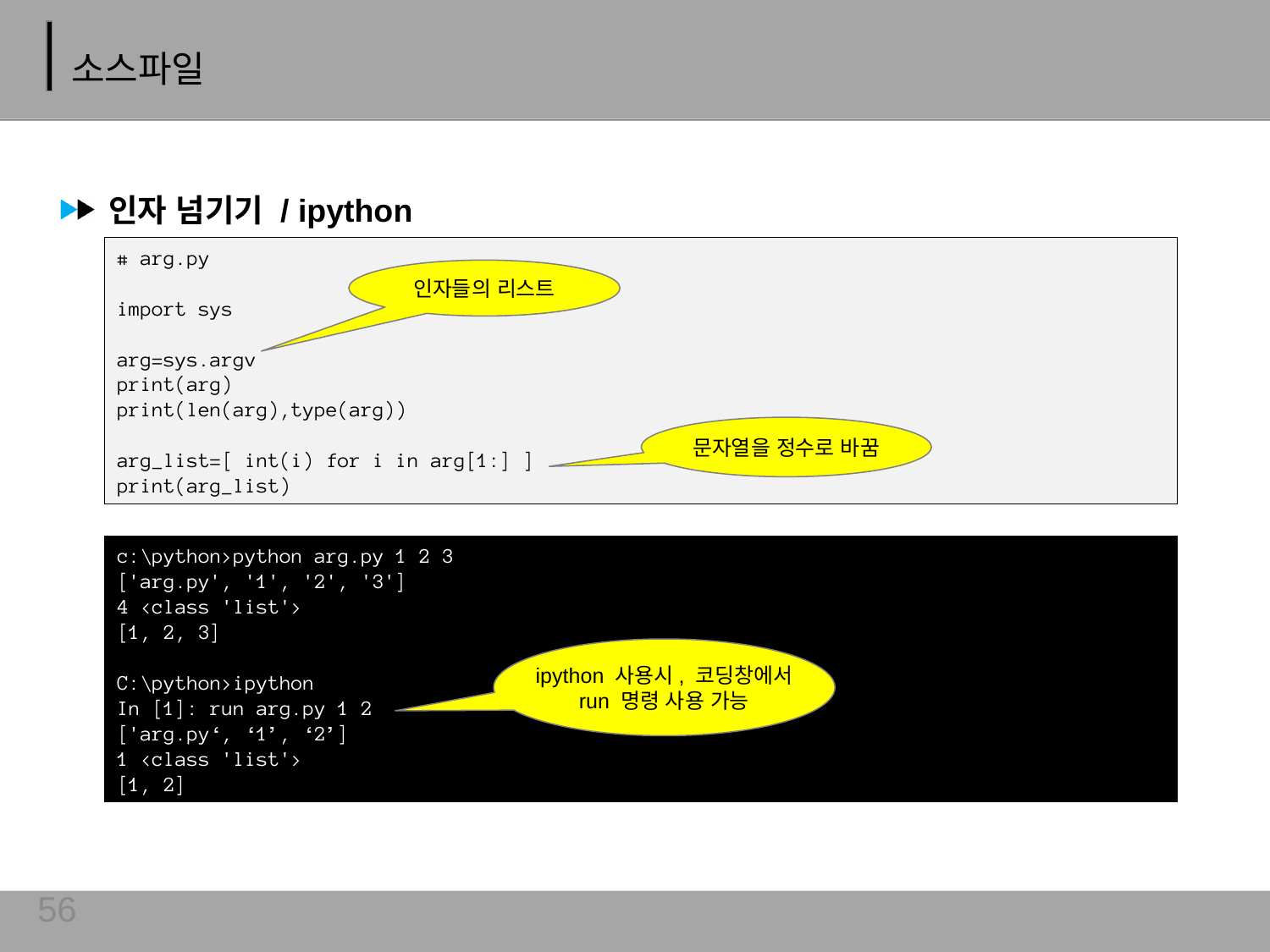

# 소스파일
인자 넘기기 / ipython
# arg.py

import sys

arg=sys.argv
print(arg)
print(len(arg),type(arg))

arg_list=[ int(i) for i in arg[1:] ]
print(arg_list)
인자들의 리스트
문자열을 정수로 바꿈
c:\python>python arg.py 1 2 3
['arg.py', '1', '2', '3']
4 <class 'list'>
[1, 2, 3]

C:\python>ipython
In [1]: run arg.py 1 2
['arg.py‘, ‘1’, ‘2’]
1 <class 'list'>
[1, 2]
ipython 사용시, 코딩창에서
run 명령 사용 가능
56